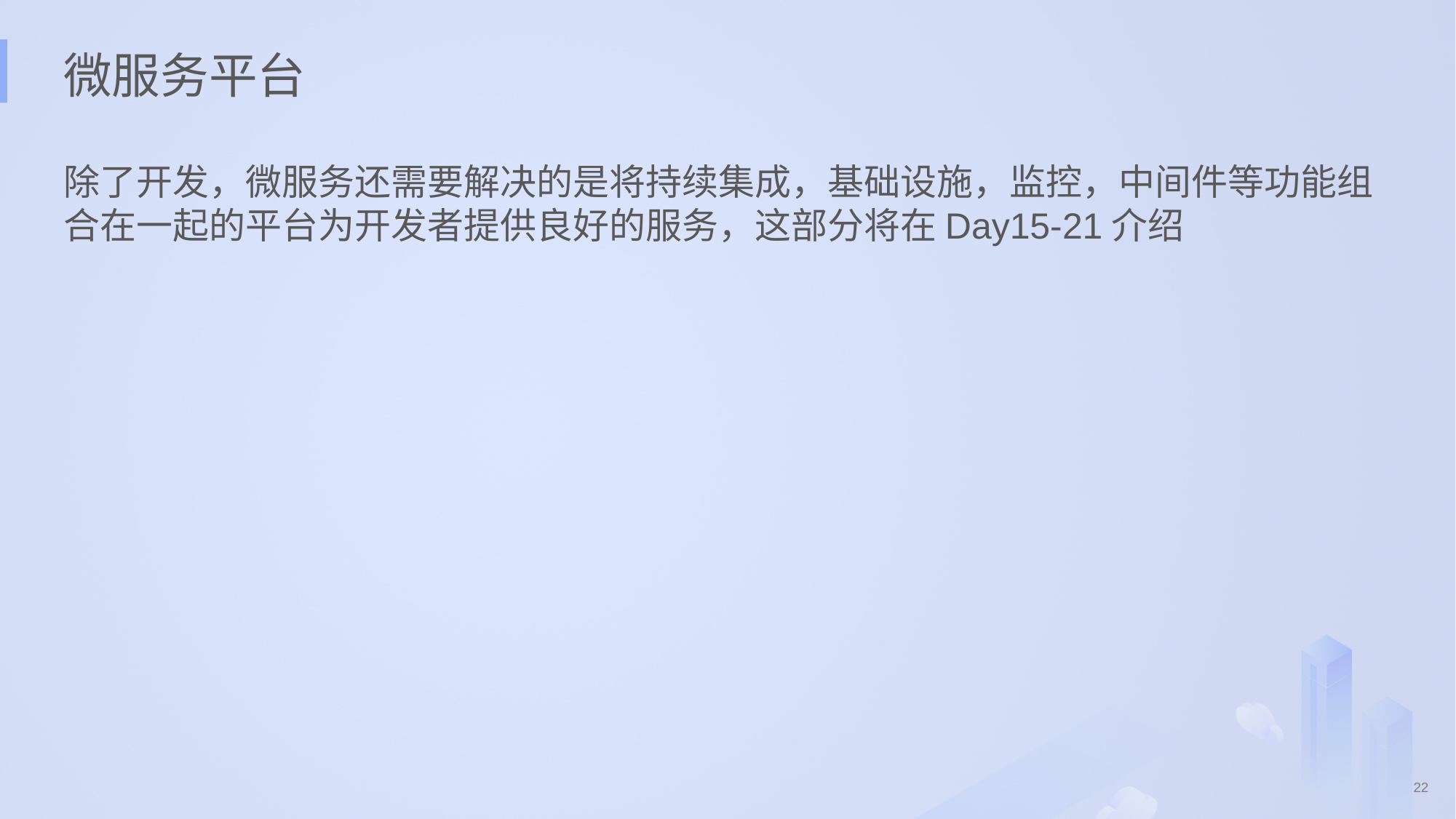

# 微服务平台
除了开发，微服务还需要解决的是将持续集成，基础设施，监控，中间件等功能组合在一起的平台为开发者提供良好的服务，这部分将在Day15-21介绍